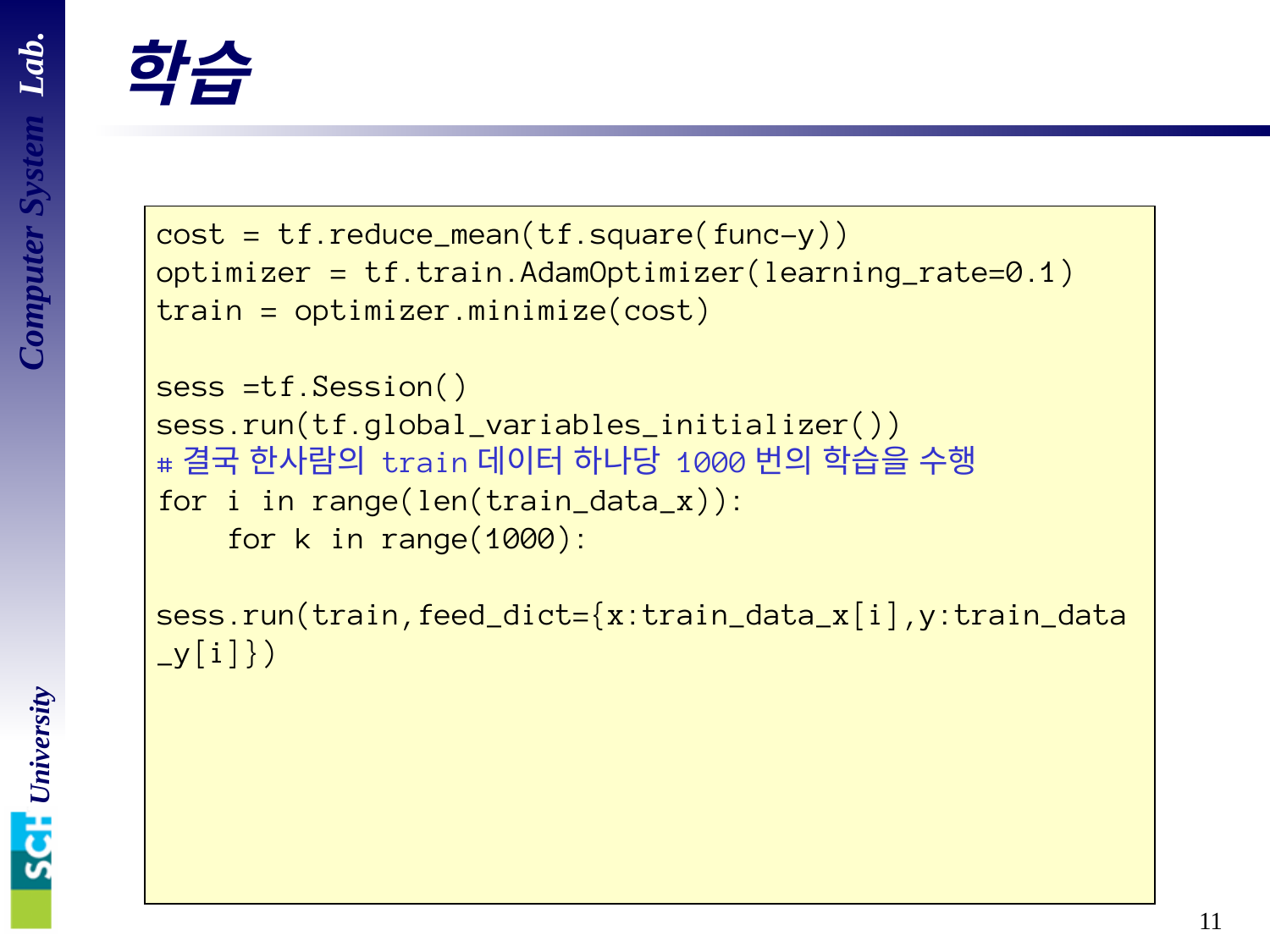

# 학습
cost = tf.reduce_mean(tf.square(func-y))
optimizer = tf.train.AdamOptimizer(learning_rate=0.1)
train = optimizer.minimize(cost)

sess =tf.Session()
sess.run(tf.global_variables_initializer())
#결국 한사람의 train데이터 하나당 1000번의 학습을 수행
for i in range(len(train_data_x)):
    for k in range(1000):
        sess.run(train,feed_dict={x:train_data_x[i],y:train_data_y[i]})